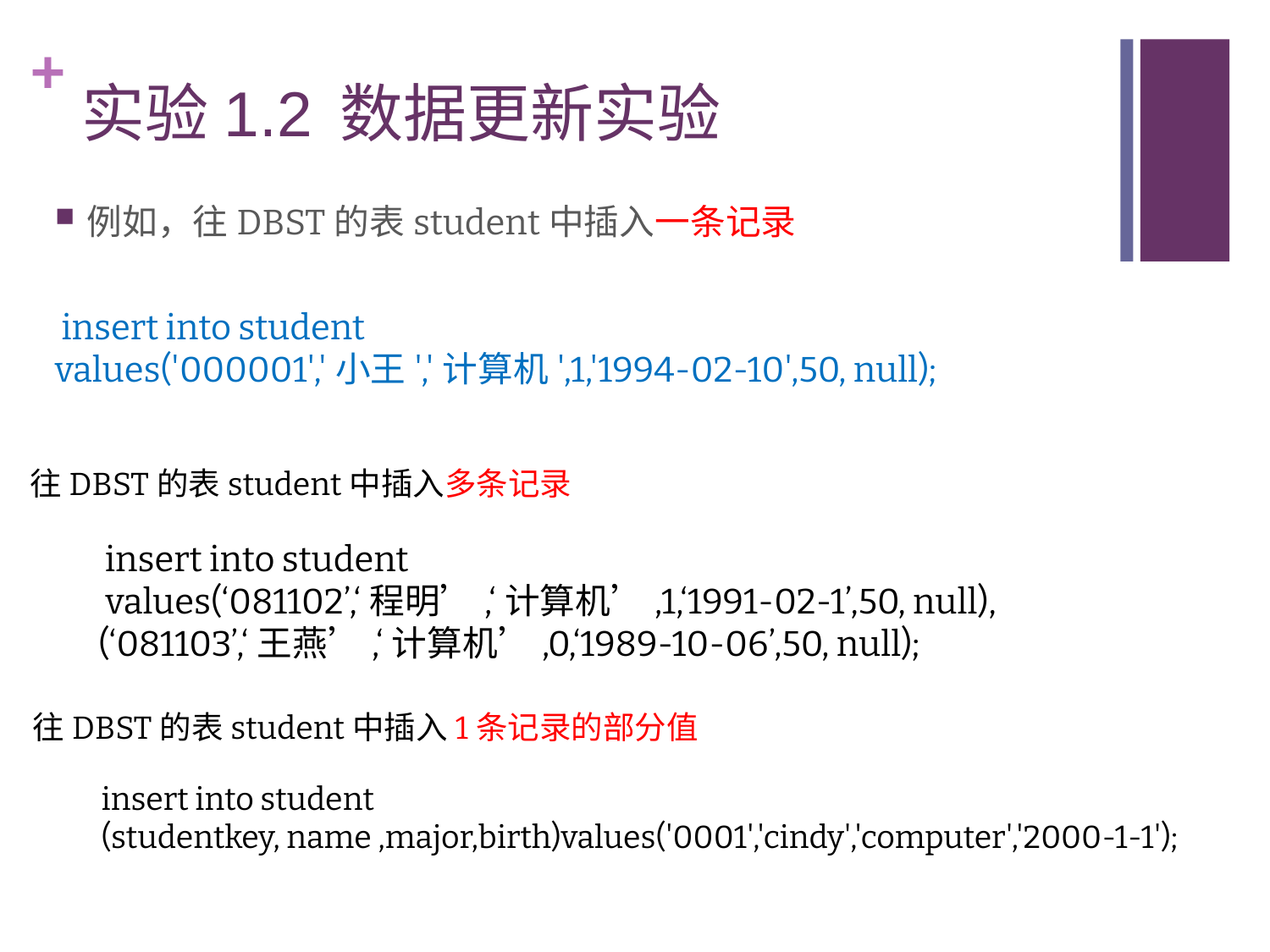

# 实验1.2 数据更新实验
例如，往DBST的表student中插入一条记录
 insert into student
values('000001','小王','计算机',1,'1994-02-10',50, null);
往DBST的表student中插入多条记录
 insert into student
 values(‘081102’,‘程明’,‘计算机’,1,‘1991-02-1’,50, null), (‘081103’,‘王燕’,‘计算机’,0,‘1989-10-06’,50, null);
往DBST的表student中插入1条记录的部分值

insert into student
(studentkey, name ,major,birth)values('0001','cindy','computer','2000-1-1');